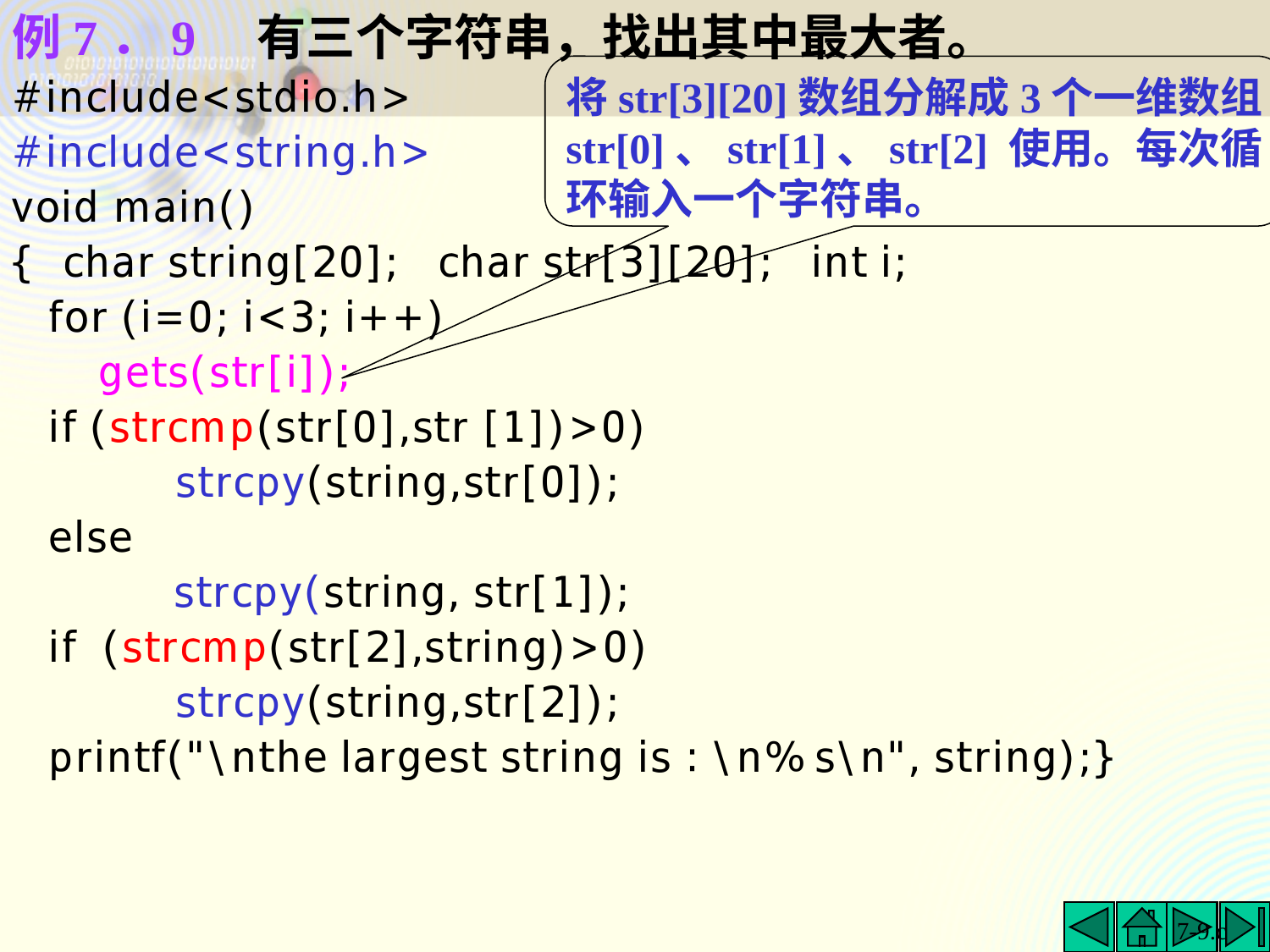

例7．9    有三个字符串，找出其中最大者。
#include<stdio.h>
#include<string.h>
void main()
{  char string[20];   char str[3][20];   int i;
   for (i=0; i<3; i++)
       gets(str[i]);
   if (strcmp(str[0],str [1])>0)
	   strcpy(string,str[0]);
   else
             strcpy(string, str[1]);
   if  (strcmp(str[2],string)>0)
	   strcpy(string,str[2]);
   printf("\nthe largest string is : \n%s\n", string);}
将str[3][20]数组分解成3个一维数组str[0]、str[1]、str[2] 使用。每次循环输入一个字符串。
7-9.c